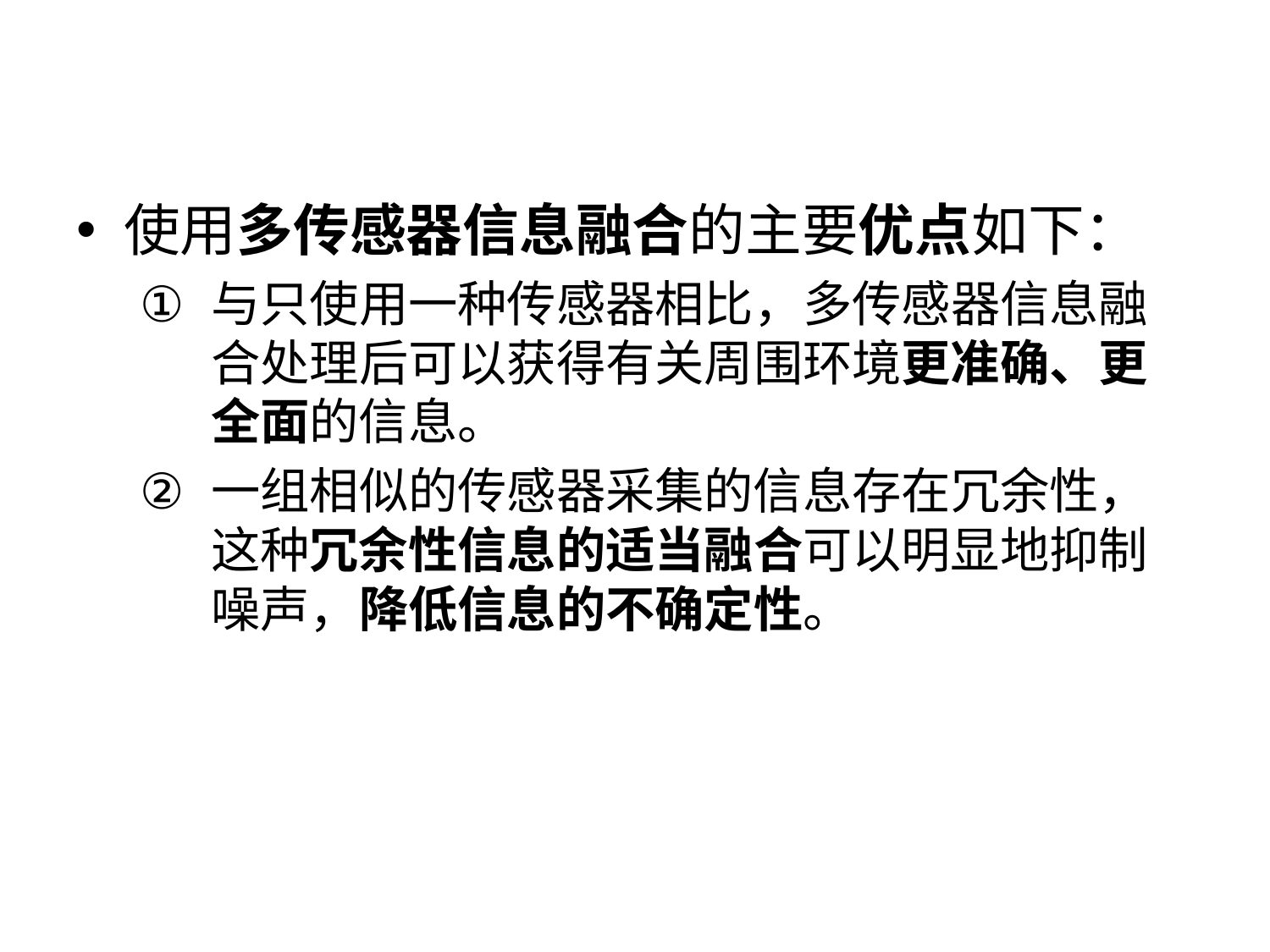

使用多传感器信息融合的主要优点如下：
与只使用一种传感器相比，多传感器信息融合处理后可以获得有关周围环境更准确、更全面的信息。
一组相似的传感器采集的信息存在冗余性，这种冗余性信息的适当融合可以明显地抑制噪声，降低信息的不确定性。